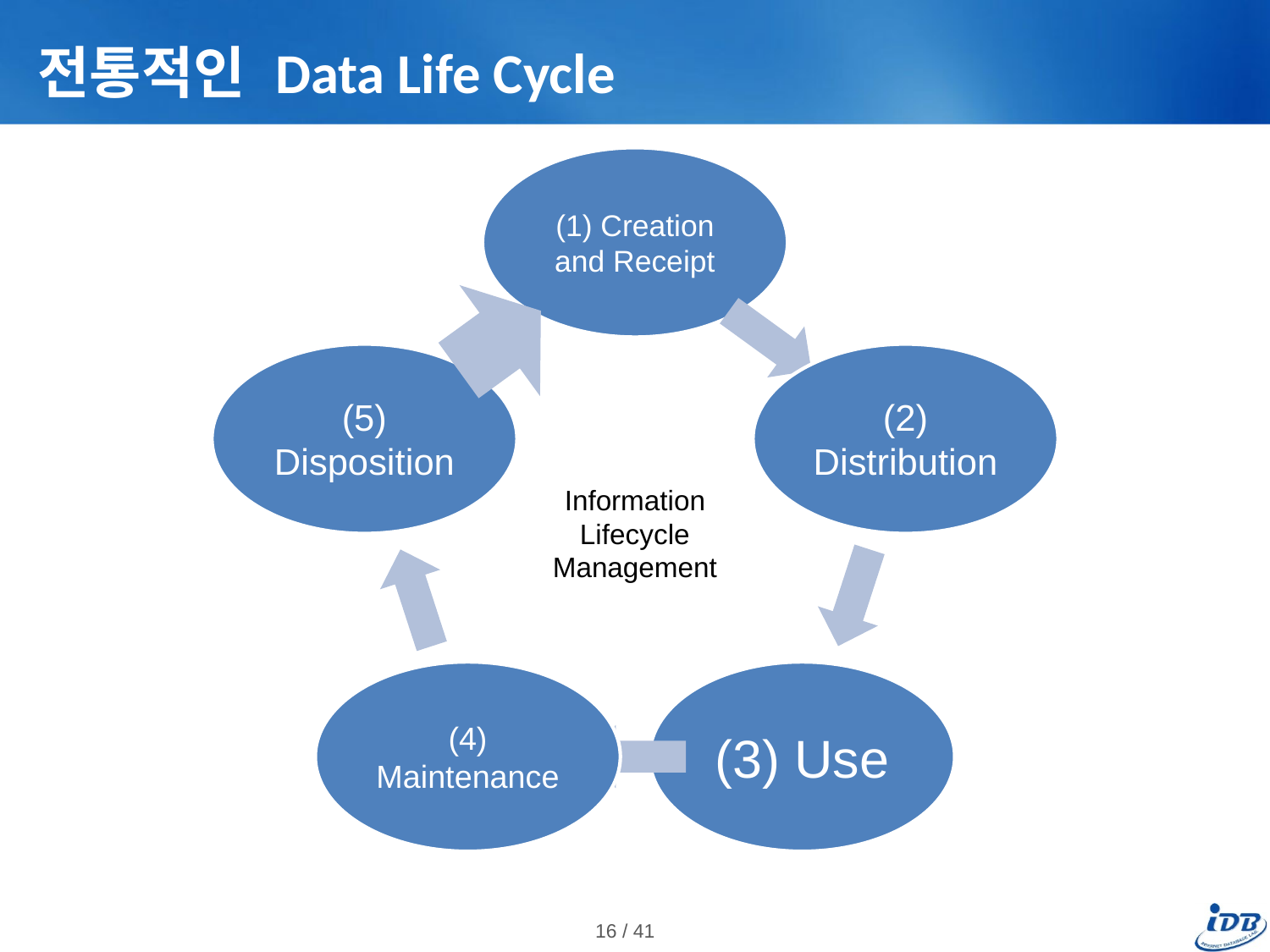

# 전통적인 Data Life Cycle
(1) Creation and Receipt
(2) Distribution
(3) Use
(4) Maintenance
(5) Disposition
Information Lifecycle Management